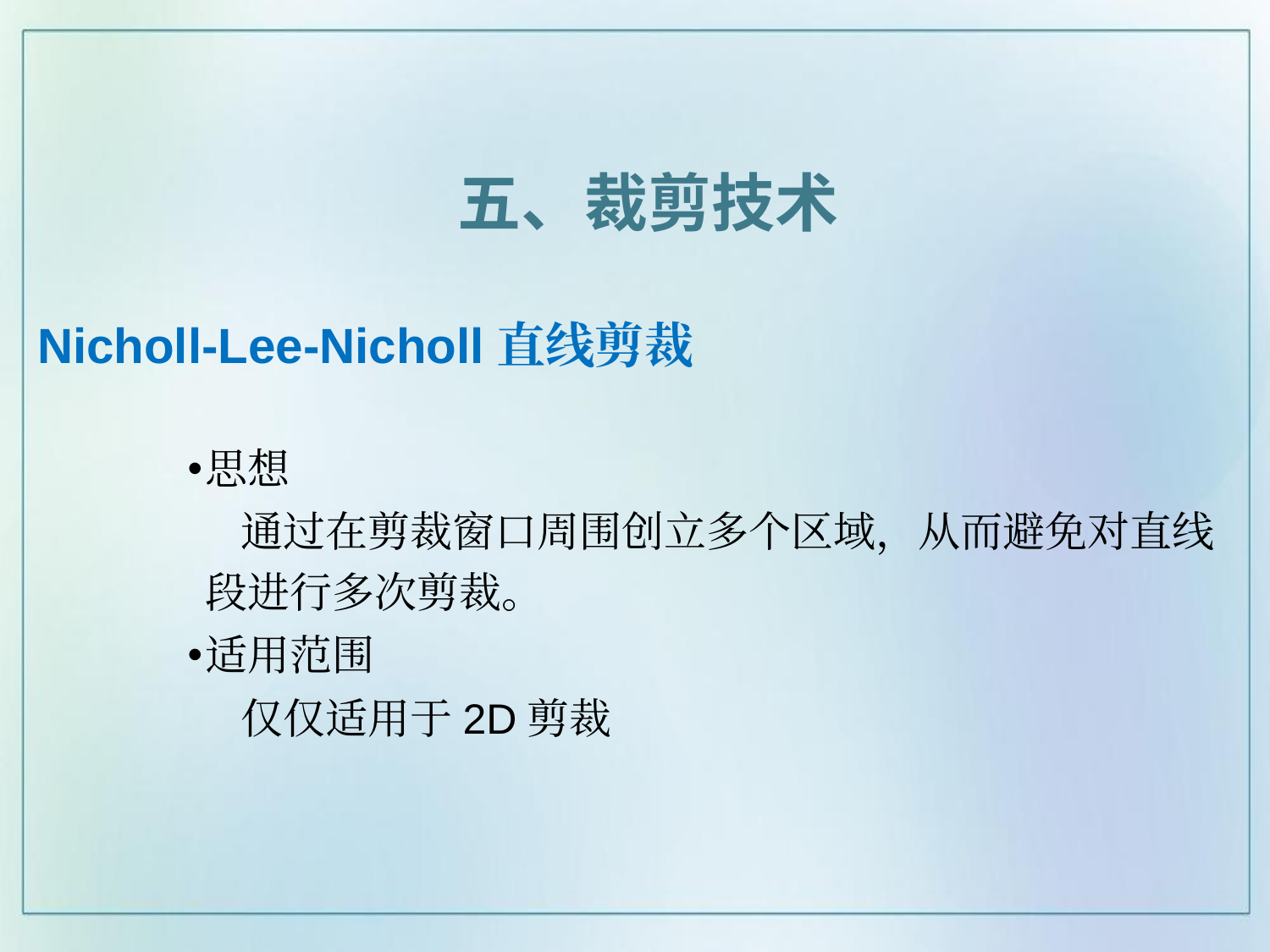

五、裁剪技术
# Nicholl-Lee-Nicholl直线剪裁
思想
    通过在剪裁窗口周围创立多个区域，从而避免对直线段进行多次剪裁。
适用范围
    仅仅适用于2D剪裁